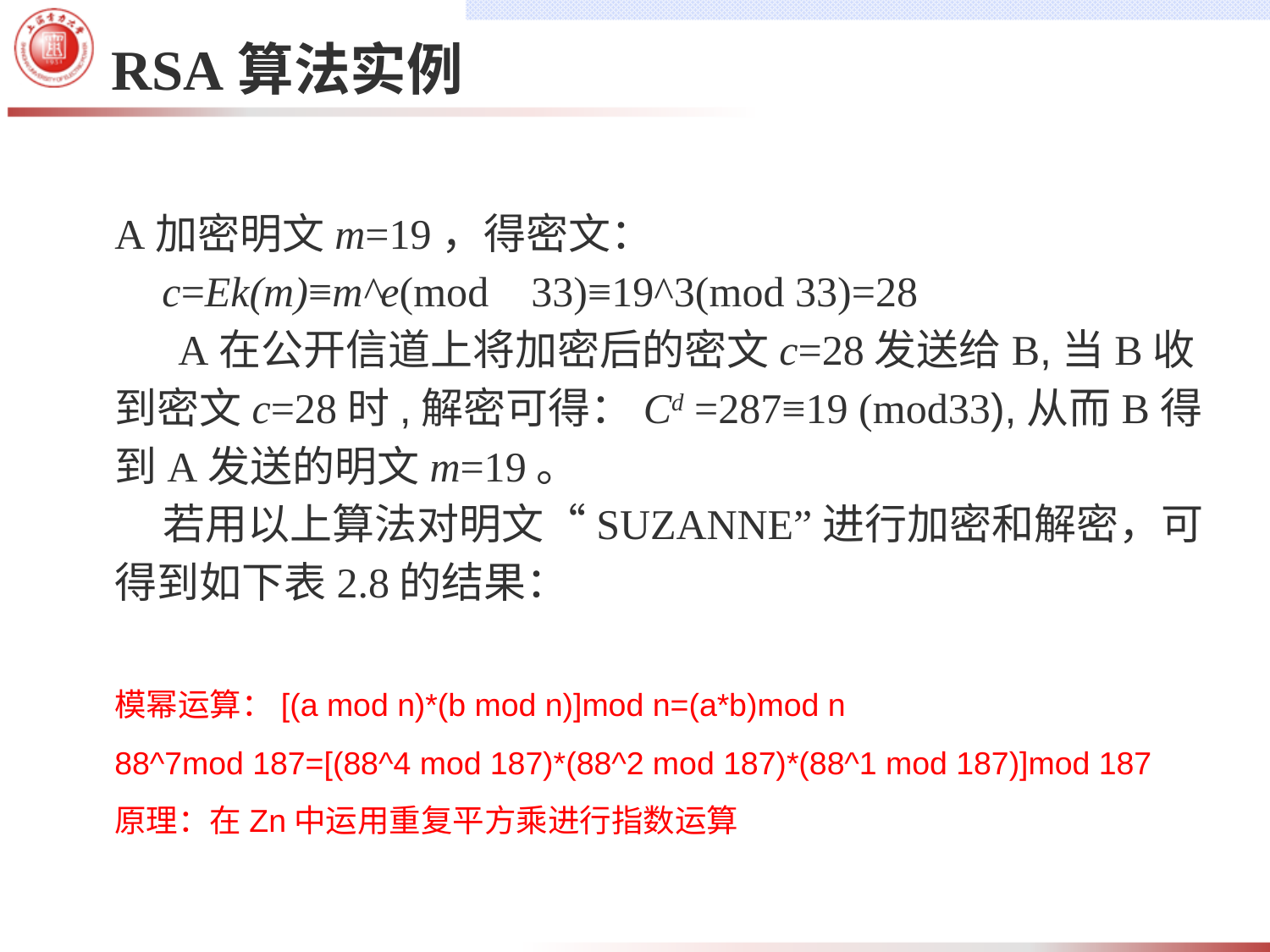

# RSA算法实例
A加密明文m=19，得密文：
    c=Ek(m)≡m^e(mod    33)≡19^3(mod 33)=28
      A在公开信道上将加密后的密文c=28发送给B,当B收到密文c=28时,解密可得：Cd =287≡19 (mod33),从而B得到A发送的明文m=19。
    若用以上算法对明文“SUZANNE”进行加密和解密，可得到如下表2.8的结果：

模幂运算：[(a mod n)*(b mod n)]mod n=(a*b)mod n
88^7mod 187=[(88^4 mod 187)*(88^2 mod 187)*(88^1 mod 187)]mod 187
原理：在Zn中运用重复平方乘进行指数运算